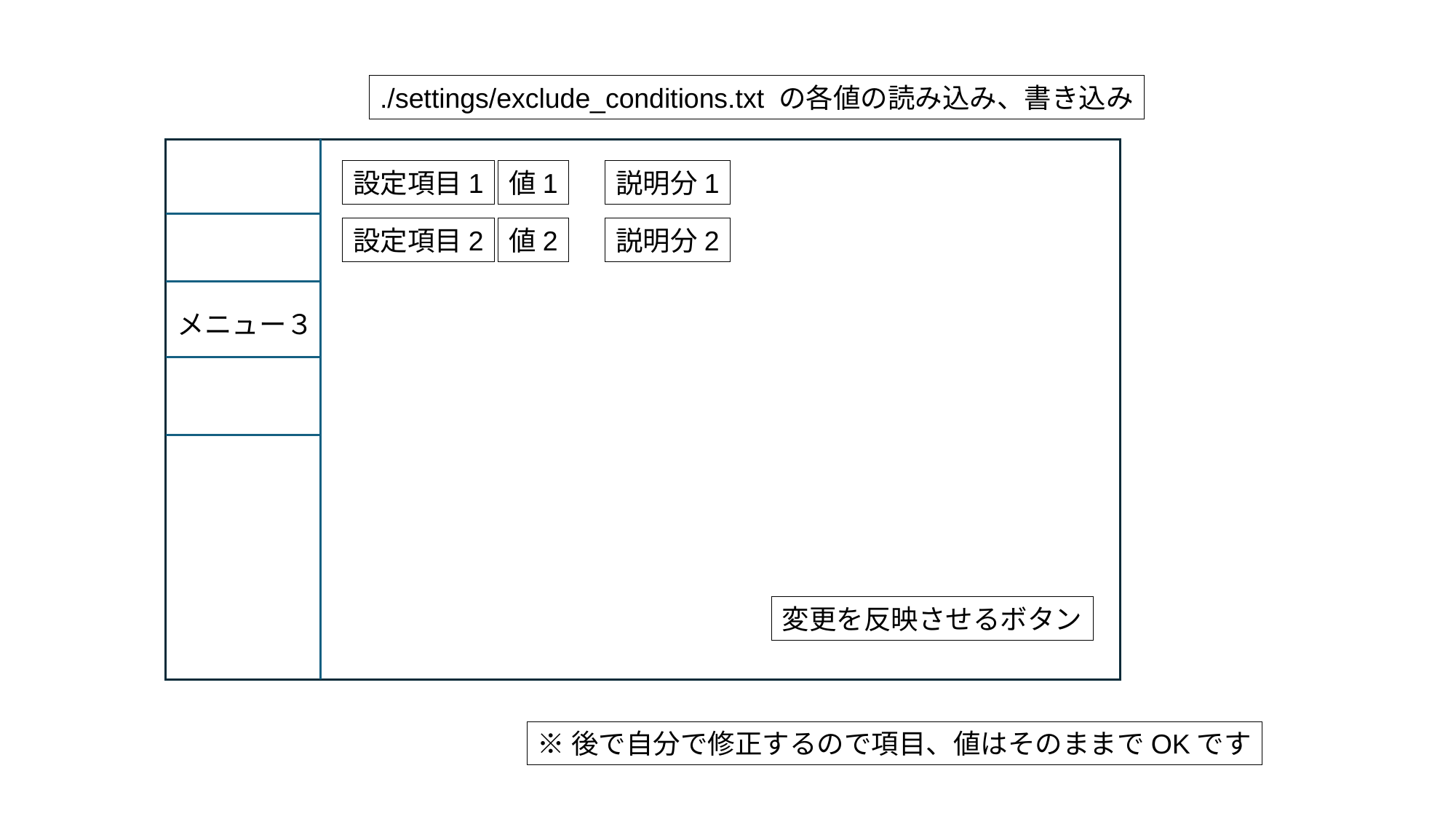

./settings/exclude_conditions.txt の各値の読み込み、書き込み

設定項目1
値1
説明分1
設定項目2
値2
説明分2
メニュー３
変更を反映させるボタン
※後で自分で修正するので項目、値はそのままでOKです